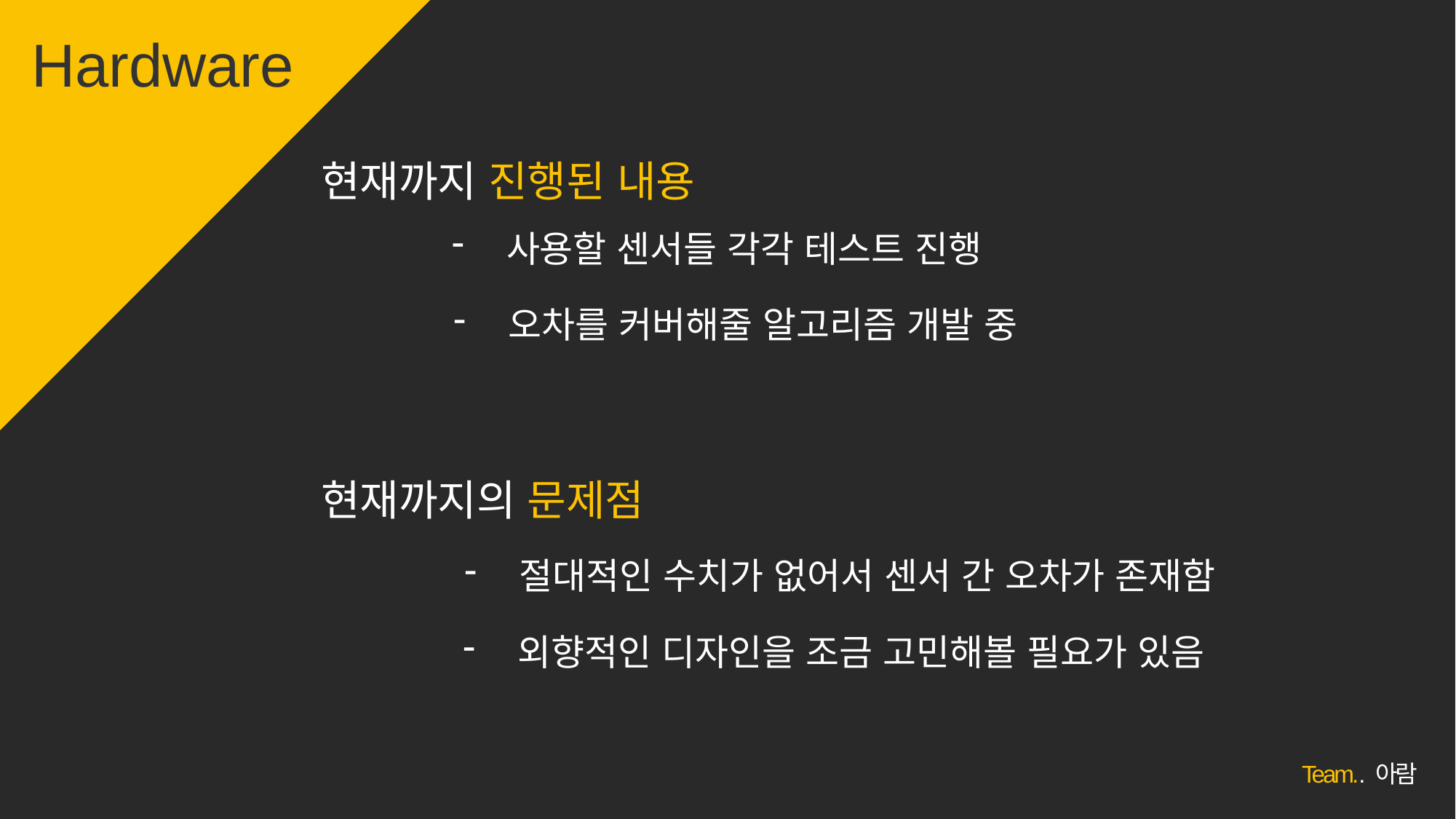

Hardware
현재까지 진행된 내용
사용할 센서들 각각 테스트 진행
오차를 커버해줄 알고리즘 개발 중
현재까지의 문제점
절대적인 수치가 없어서 센서 간 오차가 존재함
외향적인 디자인을 조금 고민해볼 필요가 있음
Team.. 아람